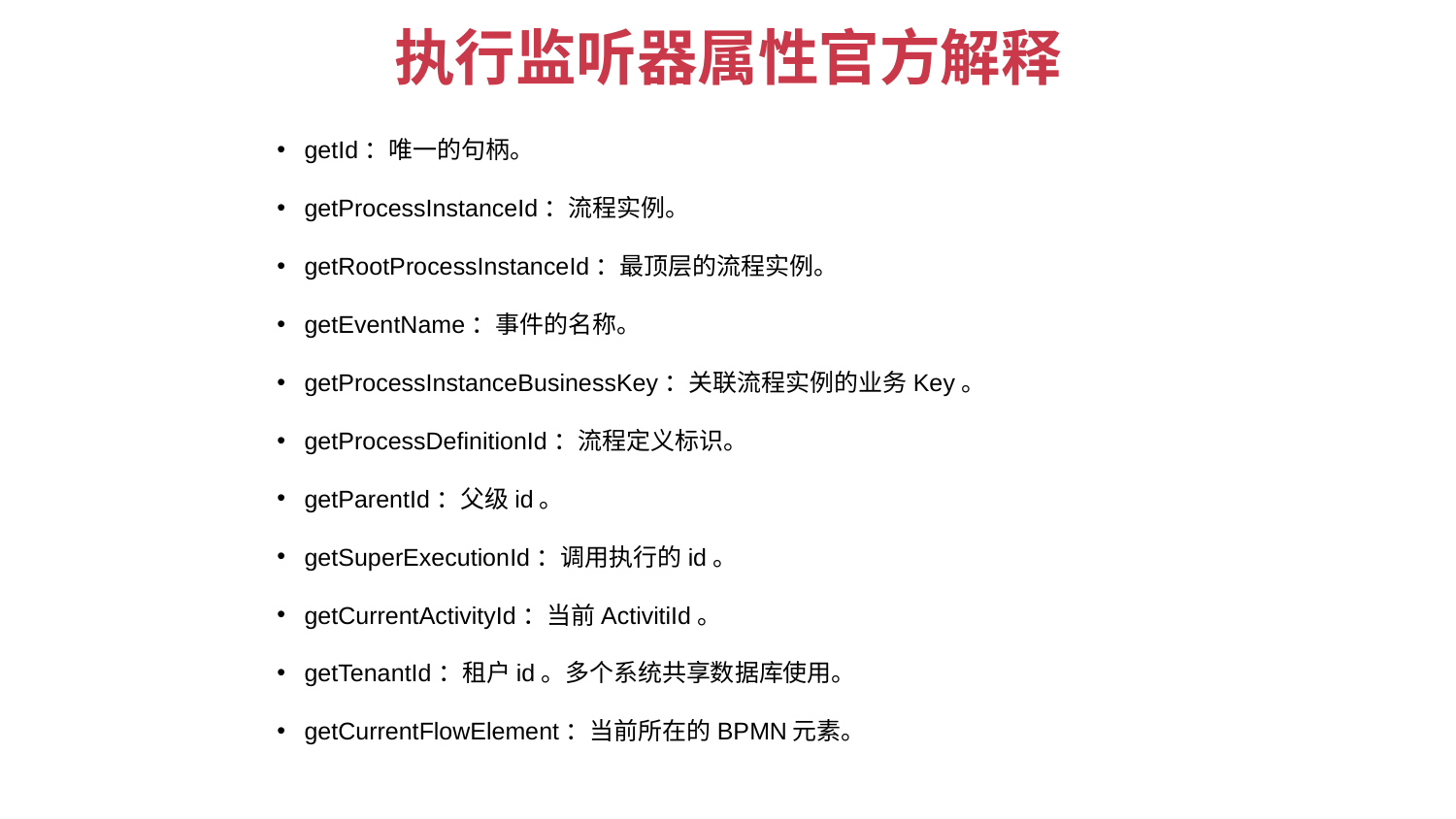

执行监听器属性官方解释
getId：唯一的句柄。

getProcessInstanceId：流程实例。

getRootProcessInstanceId：最顶层的流程实例。

getEventName：事件的名称。

getProcessInstanceBusinessKey：关联流程实例的业务Key。

getProcessDefinitionId：流程定义标识。

getParentId：父级id。

getSuperExecutionId：调用执行的id。

getCurrentActivityId：当前ActivitiId。

getTenantId：租户id。多个系统共享数据库使用。

getCurrentFlowElement：当前所在的BPMN元素。